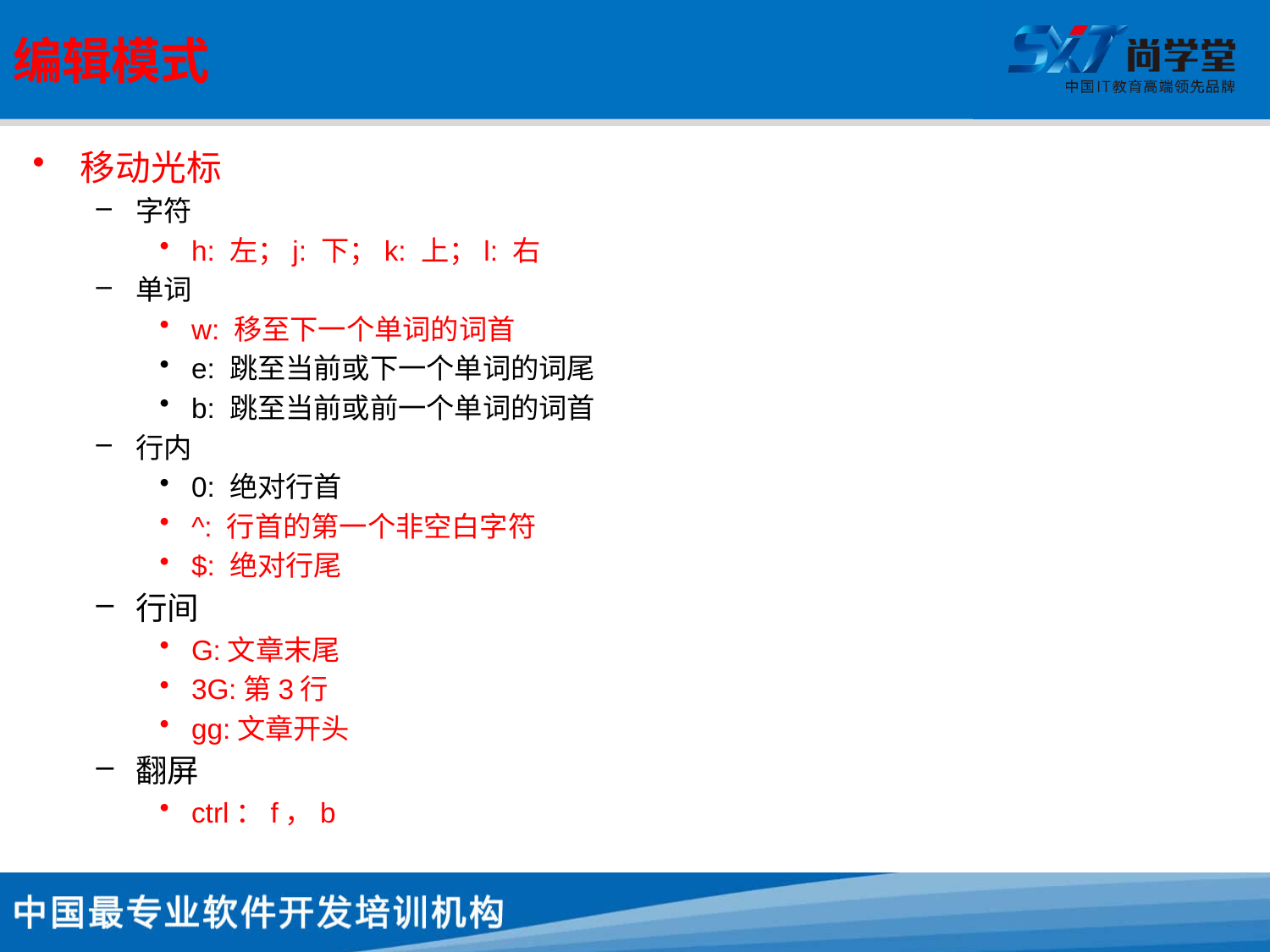

# 编辑模式
移动光标
字符
h: 左；j: 下；k: 上；l: 右
单词
w: 移至下一个单词的词首
e: 跳至当前或下一个单词的词尾
b: 跳至当前或前一个单词的词首
行内
0: 绝对行首
^: 行首的第一个非空白字符
$: 绝对行尾
行间
G:文章末尾
3G:第3行
gg:文章开头
翻屏
ctrl：f，b